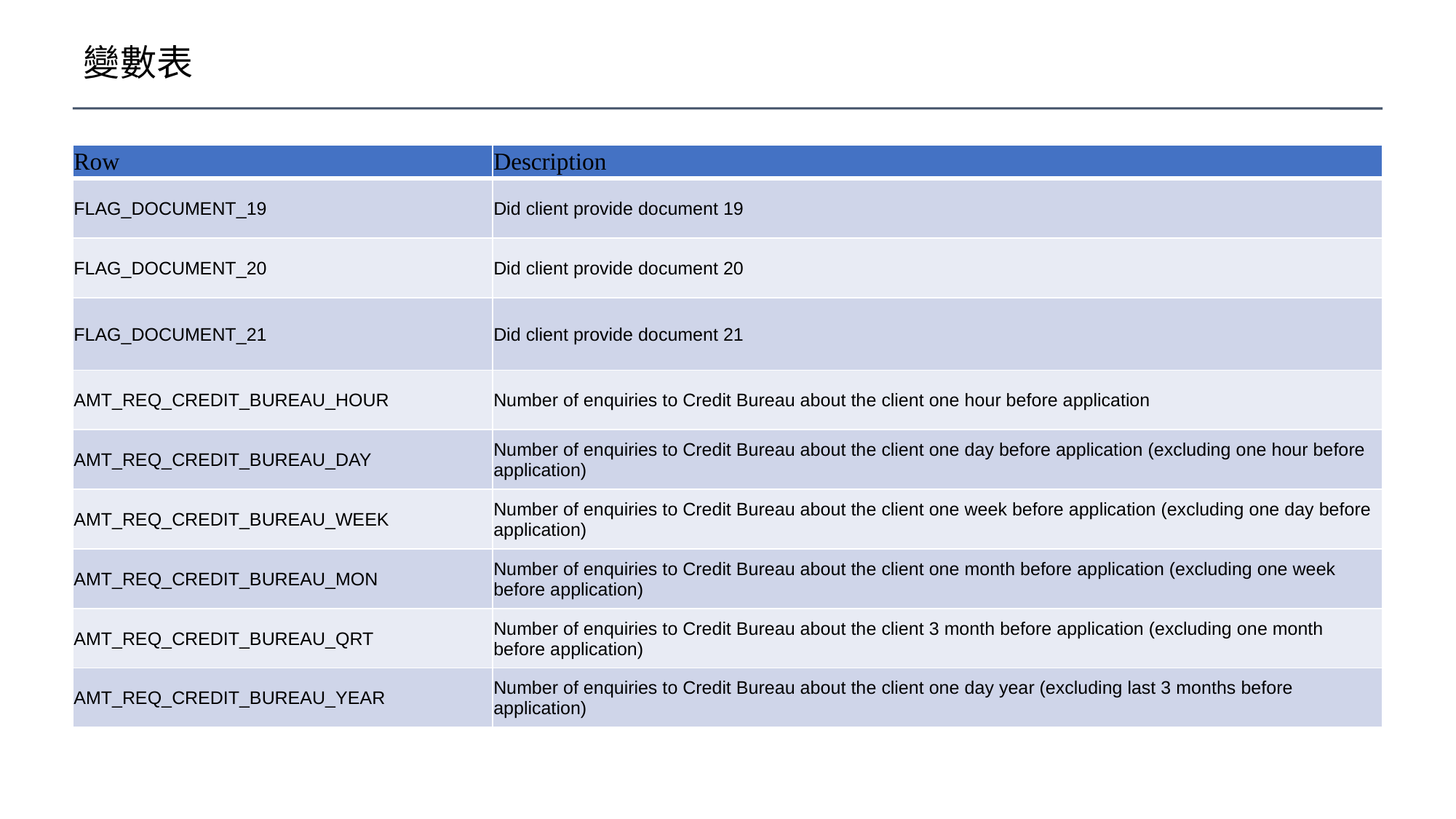

變數表
| Row | Description |
| --- | --- |
| FLAG\_DOCUMENT\_19 | Did client provide document 19 |
| FLAG\_DOCUMENT\_20 | Did client provide document 20 |
| FLAG\_DOCUMENT\_21 | Did client provide document 21 |
| AMT\_REQ\_CREDIT\_BUREAU\_HOUR | Number of enquiries to Credit Bureau about the client one hour before application |
| AMT\_REQ\_CREDIT\_BUREAU\_DAY | Number of enquiries to Credit Bureau about the client one day before application (excluding one hour before application) |
| AMT\_REQ\_CREDIT\_BUREAU\_WEEK | Number of enquiries to Credit Bureau about the client one week before application (excluding one day before application) |
| AMT\_REQ\_CREDIT\_BUREAU\_MON | Number of enquiries to Credit Bureau about the client one month before application (excluding one week before application) |
| AMT\_REQ\_CREDIT\_BUREAU\_QRT | Number of enquiries to Credit Bureau about the client 3 month before application (excluding one month before application) |
| AMT\_REQ\_CREDIT\_BUREAU\_YEAR | Number of enquiries to Credit Bureau about the client one day year (excluding last 3 months before application) |